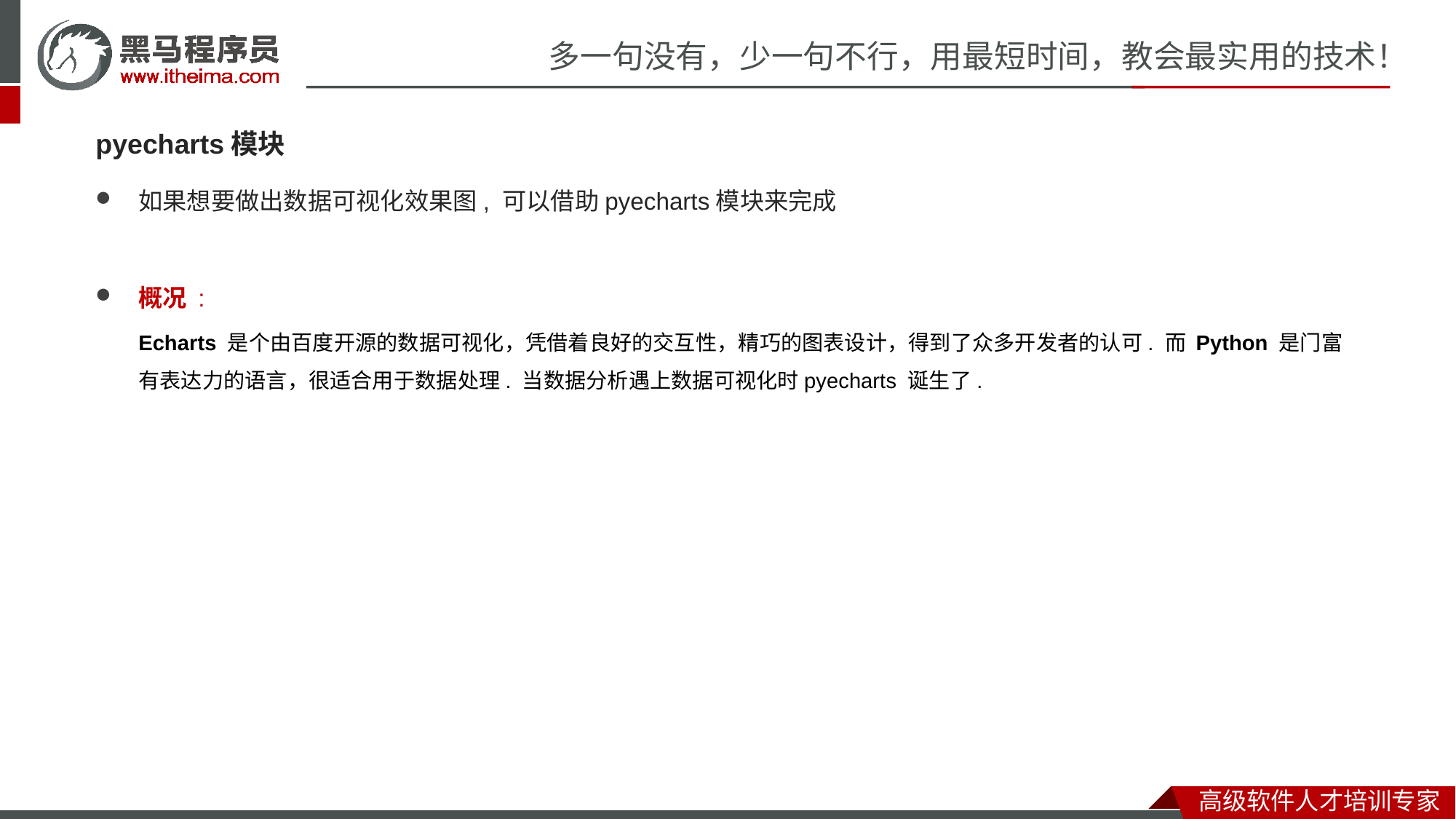

pyecharts模块
如果想要做出数据可视化效果图, 可以借助pyecharts模块来完成

概况 :
Echarts 是个由百度开源的数据可视化，凭借着良好的交互性，精巧的图表设计，得到了众多开发者的认可. 而 Python 是门富有表达力的语言，很适合用于数据处理. 当数据分析遇上数据可视化时pyecharts 诞生了.